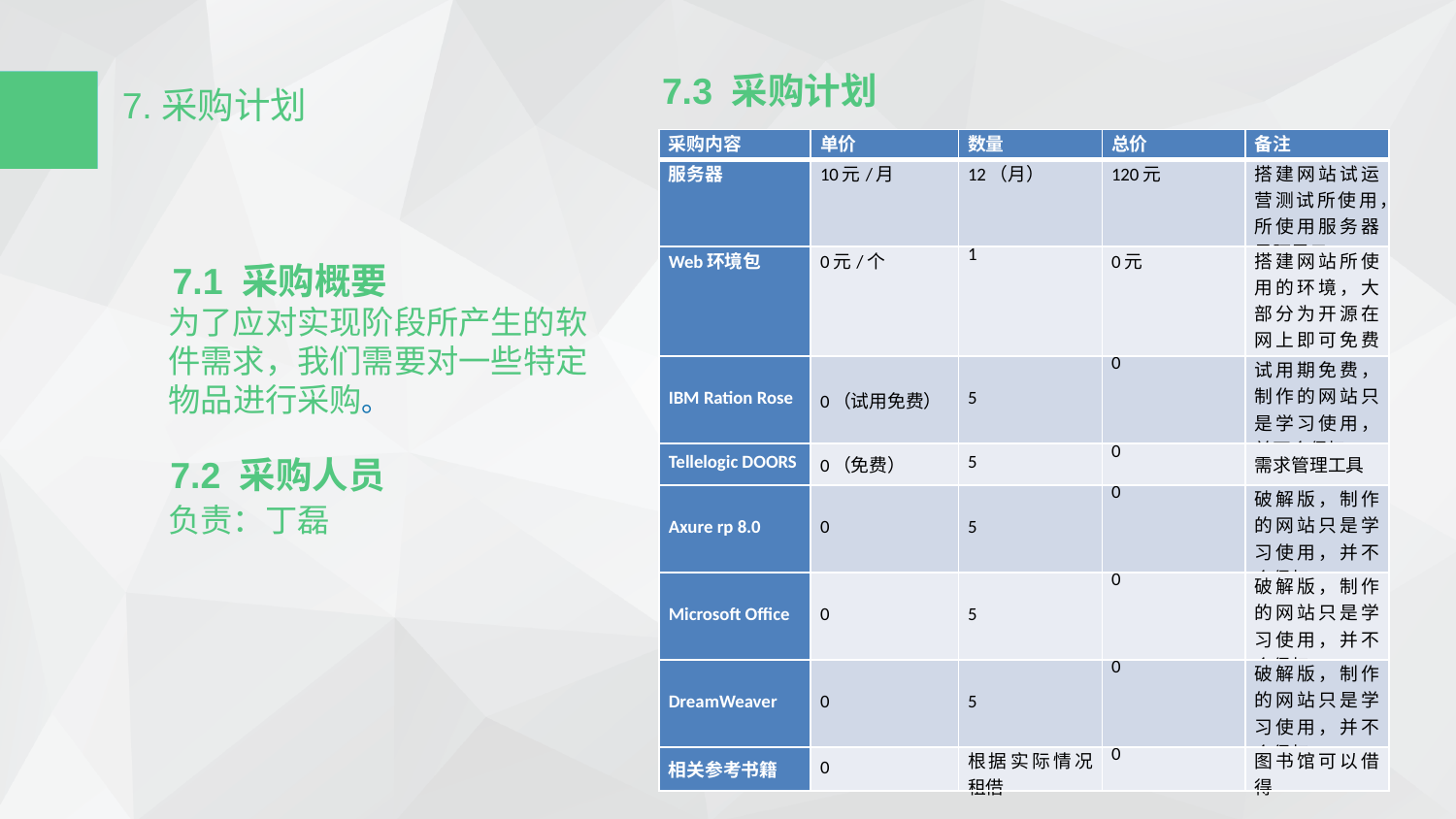

7.3 采购计划

7.采购计划
| 采购内容 | 单价 | 数量 | 总价 | 备注 |
| --- | --- | --- | --- | --- |
| 服务器 | 10元/月 | 12（月） | 120元 | 搭建网站试运营测试所使用，所使用服务器是阿里云 |
| Web环境包 | 0元/个 | 1 | 0元 | 搭建网站所使用的环境，大部分为开源在网上即可免费下载得到。 |
| IBM Ration Rose | 0（试用免费） | 5 | 0 | 试用期免费，制作的网站只是学习使用，并不会侵权 |
| Tellelogic DOORS | 0（免费） | 5 | 0 | 需求管理工具 |
| Axure rp 8.0 | 0 | 5 | 0 | 破解版，制作的网站只是学习使用，并不会侵权 |
| Microsoft Office | 0 | 5 | 0 | 破解版，制作的网站只是学习使用，并不会侵权 |
| DreamWeaver | 0 | 5 | 0 | 破解版，制作的网站只是学习使用，并不会侵权 |
| 相关参考书籍 | 0 | 根据实际情况租借 | 0 | 图书馆可以借得 |
7.1 采购概要
为了应对实现阶段所产生的软件需求，我们需要对一些特定物品进行采购。
7.2 采购人员
负责：丁磊